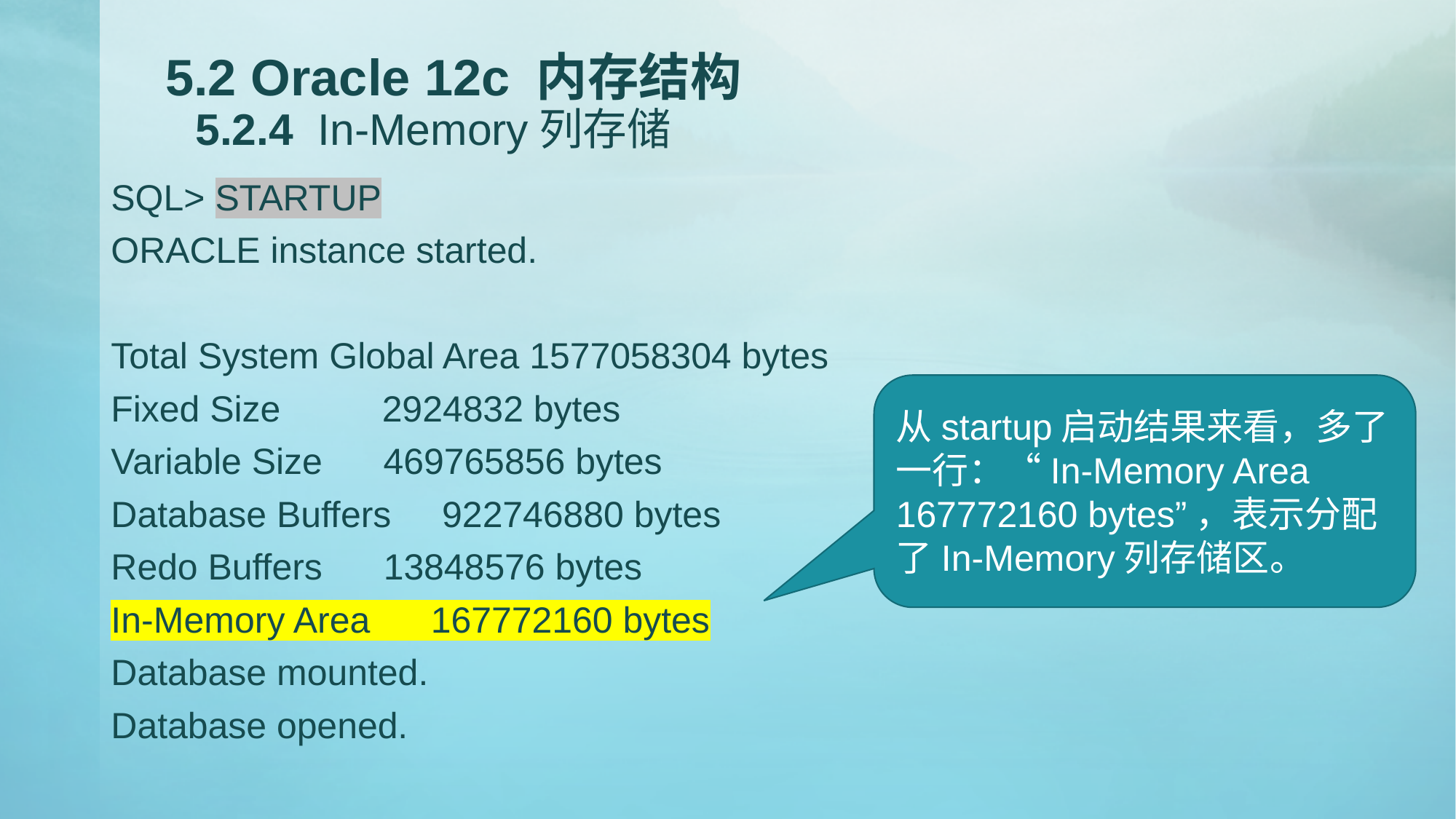

# 5.2 Oracle 12c 内存结构 5.2.4  In-Memory列存储
SQL> STARTUP
ORACLE instance started.

Total System Global Area 1577058304 bytes
Fixed Size          2924832 bytes
Variable Size      469765856 bytes
Database Buffers     922746880 bytes
Redo Buffers      13848576 bytes
In-Memory Area      167772160 bytes
Database mounted.
Database opened.

从startup启动结果来看，多了一行：“In-Memory Area 167772160 bytes”，表示分配了In-Memory列存储区。